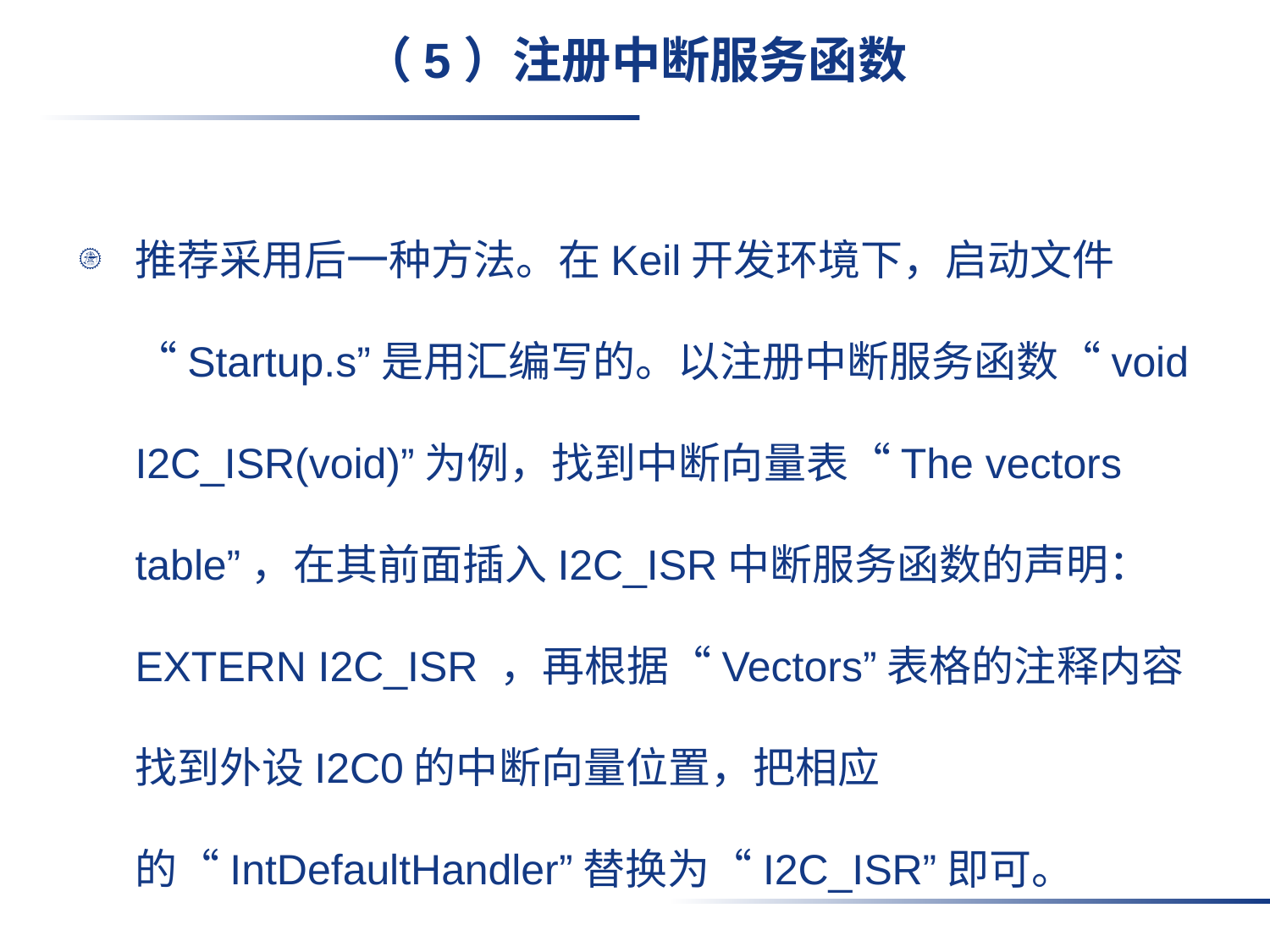

# （5）注册中断服务函数
推荐采用后一种方法。在Keil开发环境下，启动文件“Startup.s”是用汇编写的。以注册中断服务函数“void I2C_ISR(void)”为例，找到中断向量表“The vectors table”，在其前面插入I2C_ISR中断服务函数的声明：EXTERN I2C_ISR ，再根据“Vectors”表格的注释内容找到外设I2C0的中断向量位置，把相应的“IntDefaultHandler”替换为“I2C_ISR”即可。